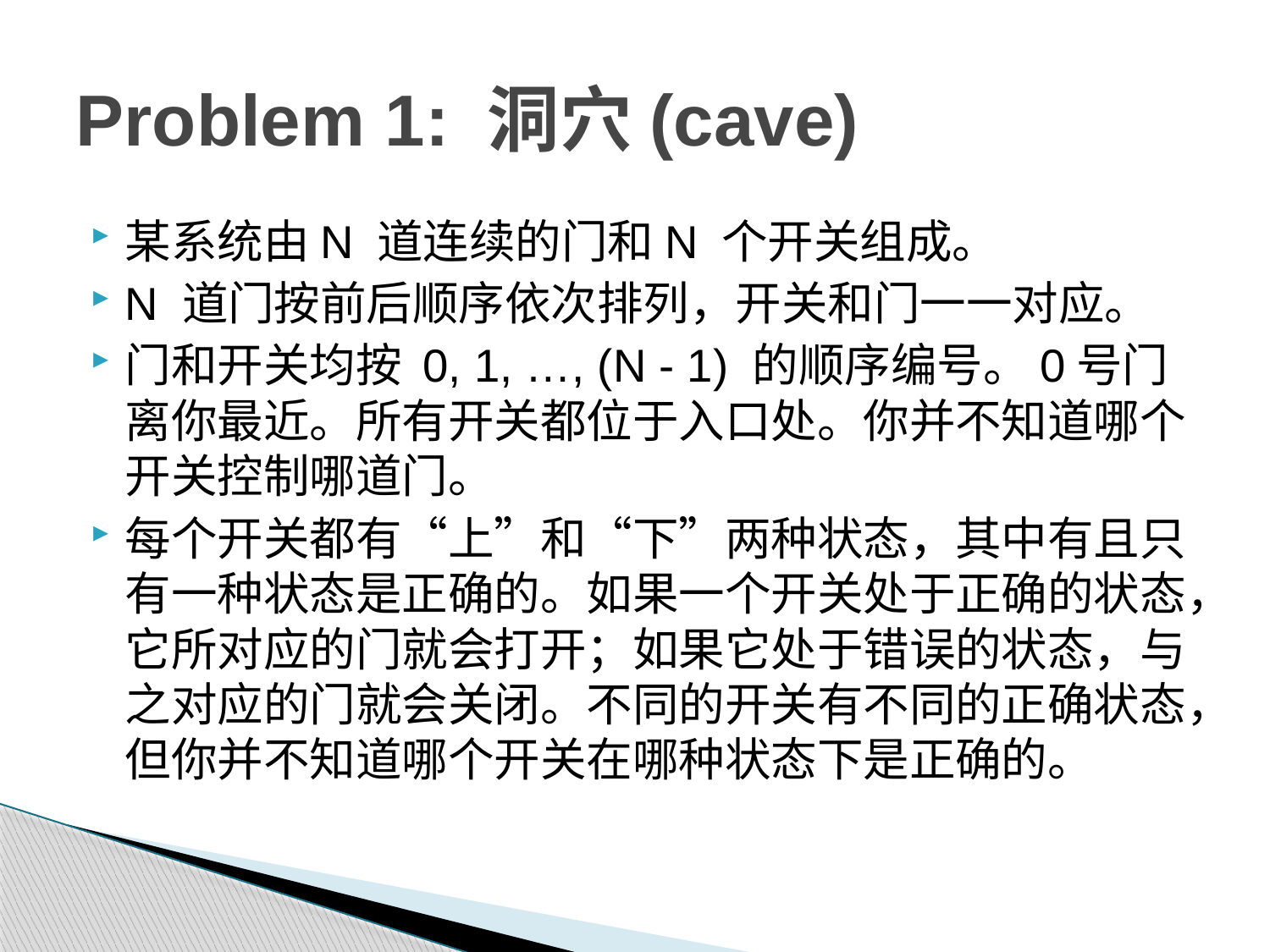

# Problem 1: 洞穴(cave)
某系统由N 道连续的门和N 个开关组成。
N 道门按前后顺序依次排列，开关和门一一对应。
门和开关均按 0, 1, …, (N - 1) 的顺序编号。0号门离你最近。所有开关都位于入口处。你并不知道哪个开关控制哪道门。
每个开关都有“上”和“下”两种状态，其中有且只有一种状态是正确的。如果一个开关处于正确的状态，它所对应的门就会打开；如果它处于错误的状态，与之对应的门就会关闭。不同的开关有不同的正确状态，但你并不知道哪个开关在哪种状态下是正确的。